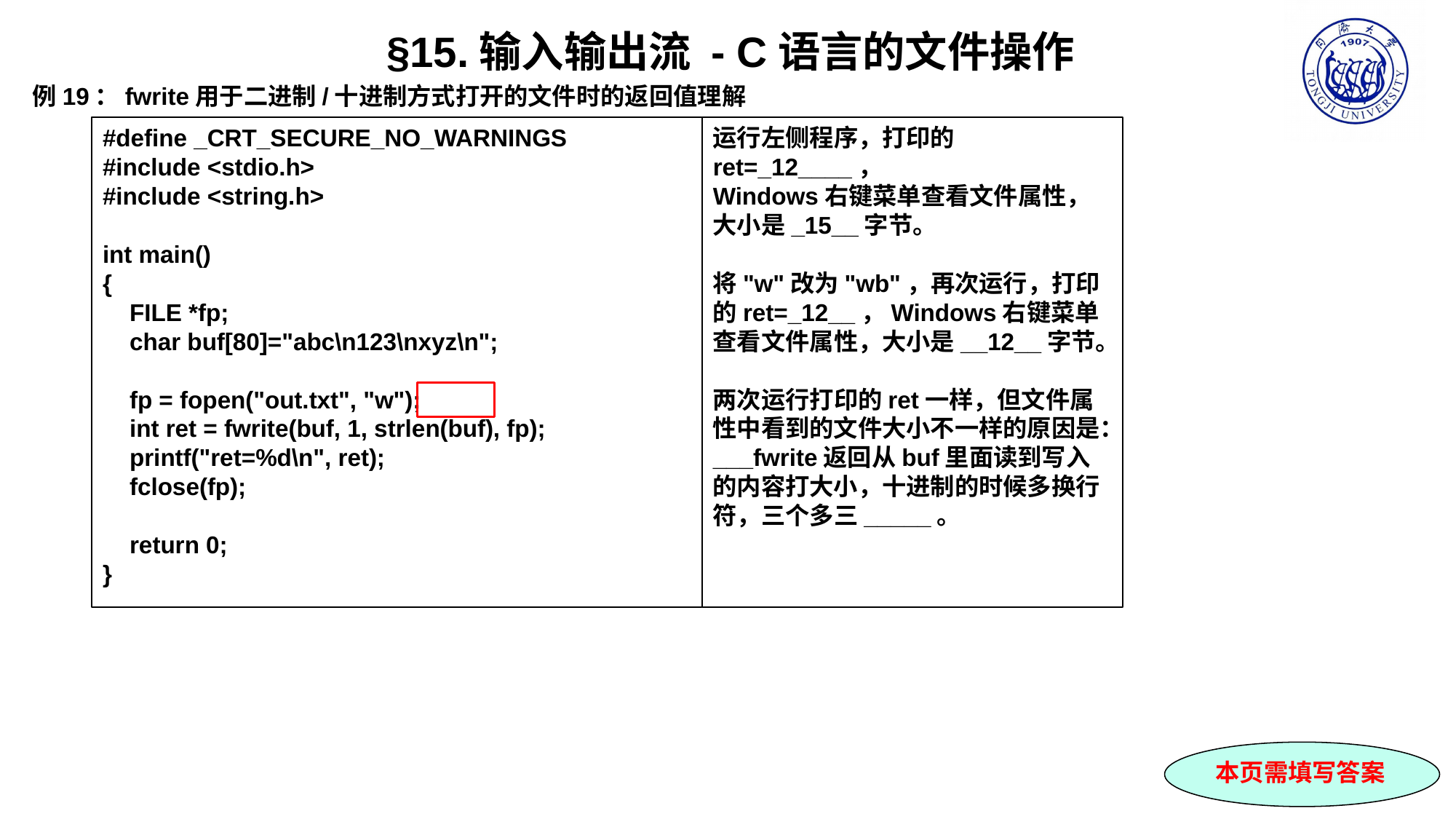

§15.输入输出流 - C语言的文件操作
例19：fwrite用于二进制/十进制方式打开的文件时的返回值理解
#define _CRT_SECURE_NO_WARNINGS
#include <stdio.h>
#include <string.h>

int main()
{
    FILE *fp;
    char buf[80]="abc\n123\nxyz\n";

    fp = fopen("out.txt", "w");
    int ret = fwrite(buf, 1, strlen(buf), fp);
    printf("ret=%d\n", ret);
    fclose(fp);

    return 0;
}
运行左侧程序，打印的ret=_12____，
Windows右键菜单查看文件属性，大小是_15__字节。

将"w"改为"wb"，再次运行，打印的ret=_12__，Windows右键菜单查看文件属性，大小是__12__字节。

两次运行打印的ret一样，但文件属性中看到的文件大小不一样的原因是：___fwrite返回从buf里面读到写入的内容打大小，十进制的时候多换行符，三个多三_____。

本页需填写答案